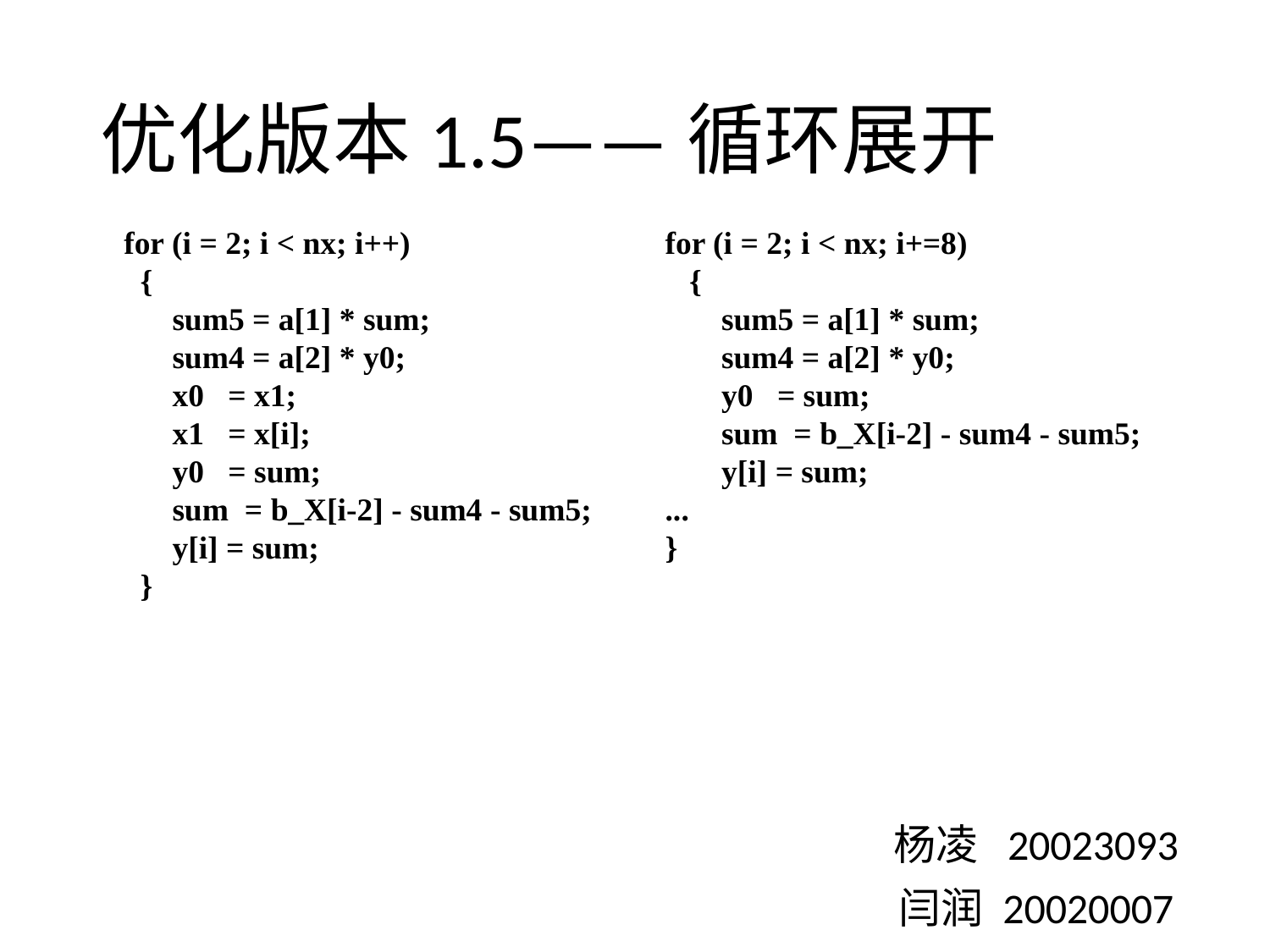

# 优化版本1.5——循环展开
 for (i = 2; i < nx; i++)
   {
       sum5 = a[1] * sum;
       sum4 = a[2] * y0;
       x0   = x1;
       x1   = x[i];
       y0   = sum;
       sum  = b_X[i-2] - sum4 - sum5;
       y[i] = sum;
   }
for (i = 2; i < nx; i+=8)
   {
       sum5 = a[1] * sum;
       sum4 = a[2] * y0;
       y0   = sum;
       sum  = b_X[i-2] - sum4 - sum5;
       y[i] = sum;
...
}